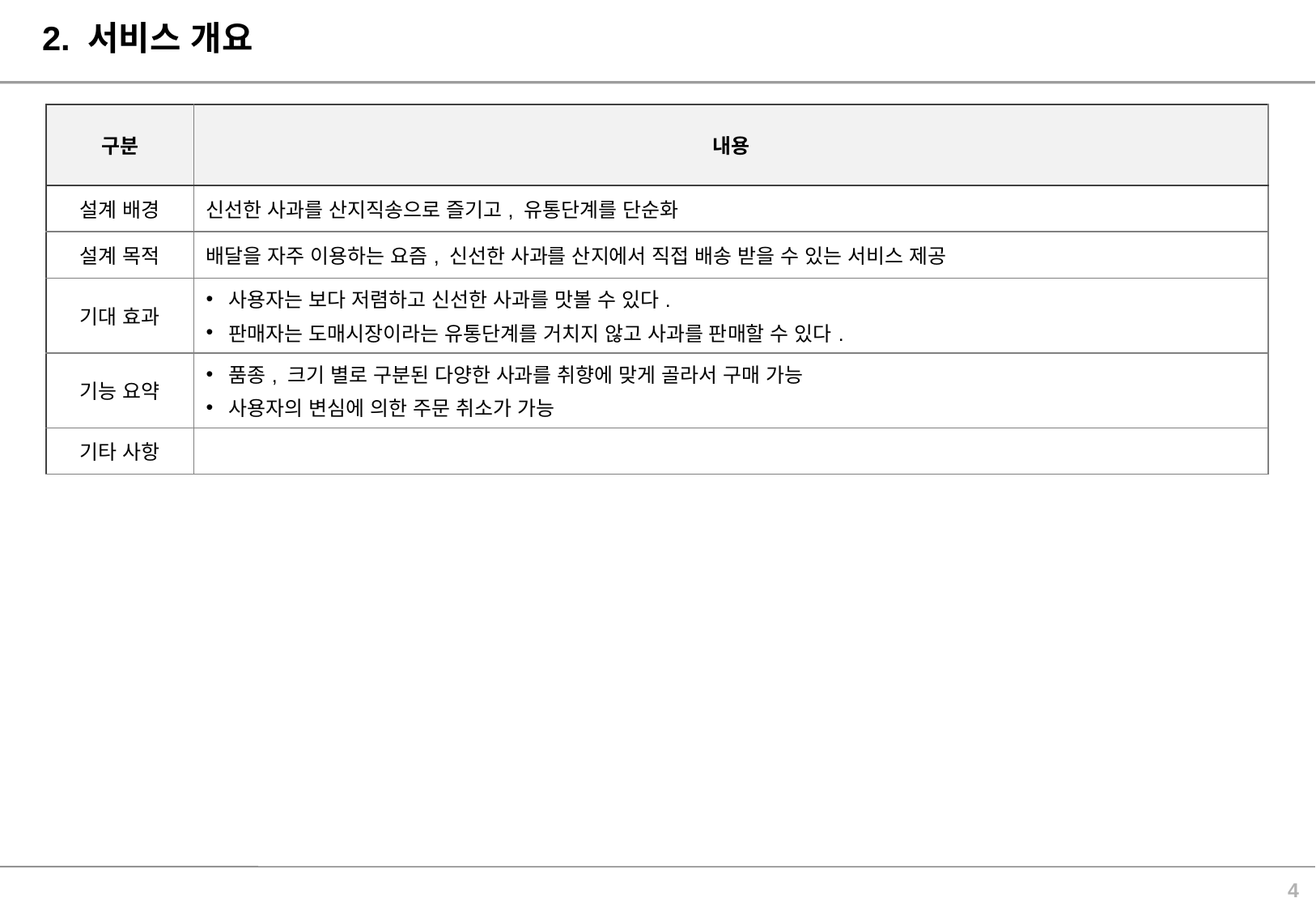

# 2. 서비스 개요
| 구분 | 내용 |
| --- | --- |
| 설계 배경 | 신선한 사과를 산지직송으로 즐기고, 유통단계를 단순화 |
| 설계 목적 | 배달을 자주 이용하는 요즘, 신선한 사과를 산지에서 직접 배송 받을 수 있는 서비스 제공 |
| 기대 효과 | 사용자는 보다 저렴하고 신선한 사과를 맛볼 수 있다. 판매자는 도매시장이라는 유통단계를 거치지 않고 사과를 판매할 수 있다. |
| 기능 요약 | 품종, 크기 별로 구분된 다양한 사과를 취향에 맞게 골라서 구매 가능 사용자의 변심에 의한 주문 취소가 가능 |
| 기타 사항 |  |
4